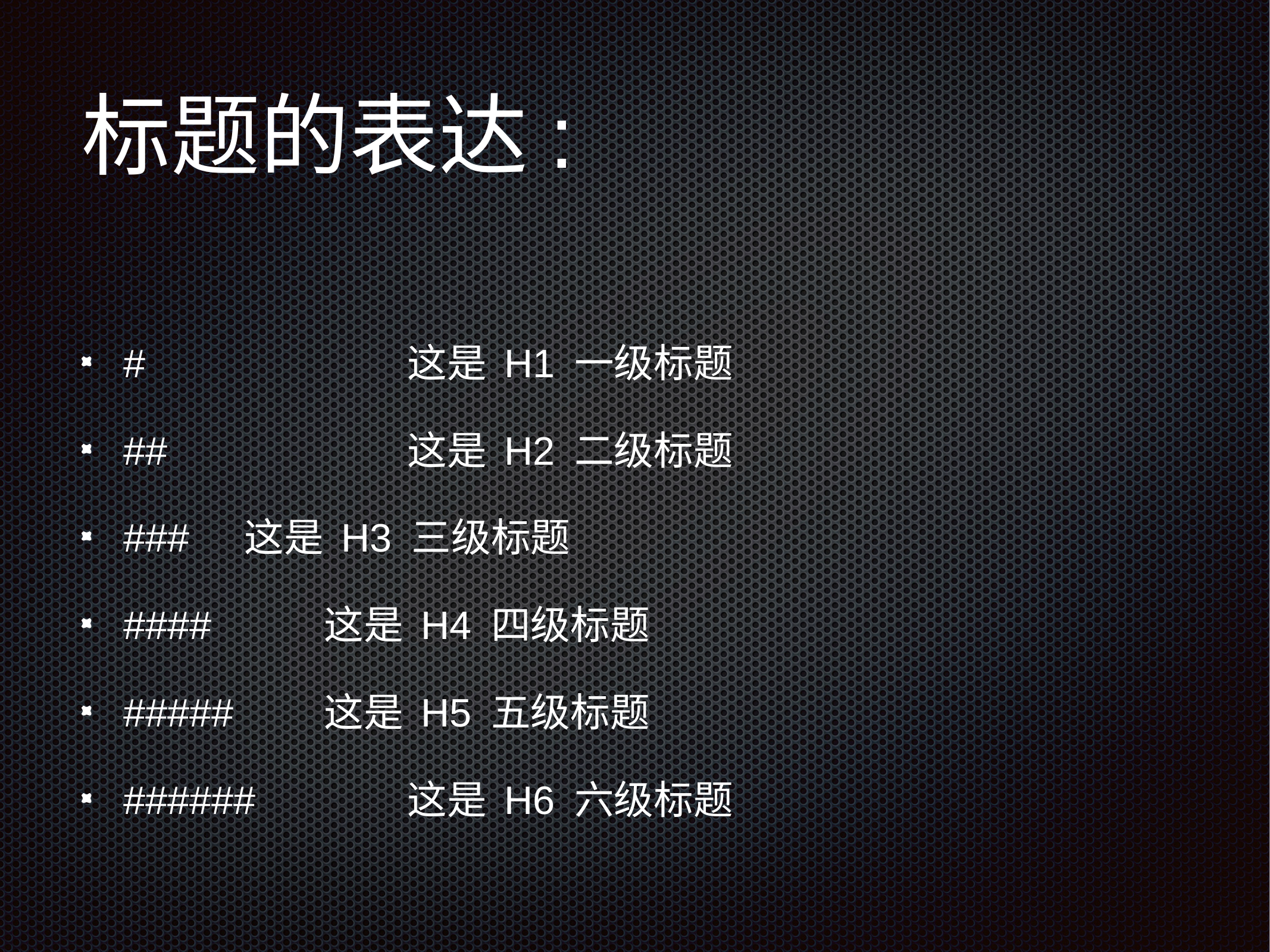

# 标题的表达:
#                       这是 H1 一级标题
##                     这是 H2 二级标题
### 			   这是 H3 三级标题
#### 			   这是 H4 四级标题
##### 			   这是 H5 五级标题
######             这是 H6 六级标题